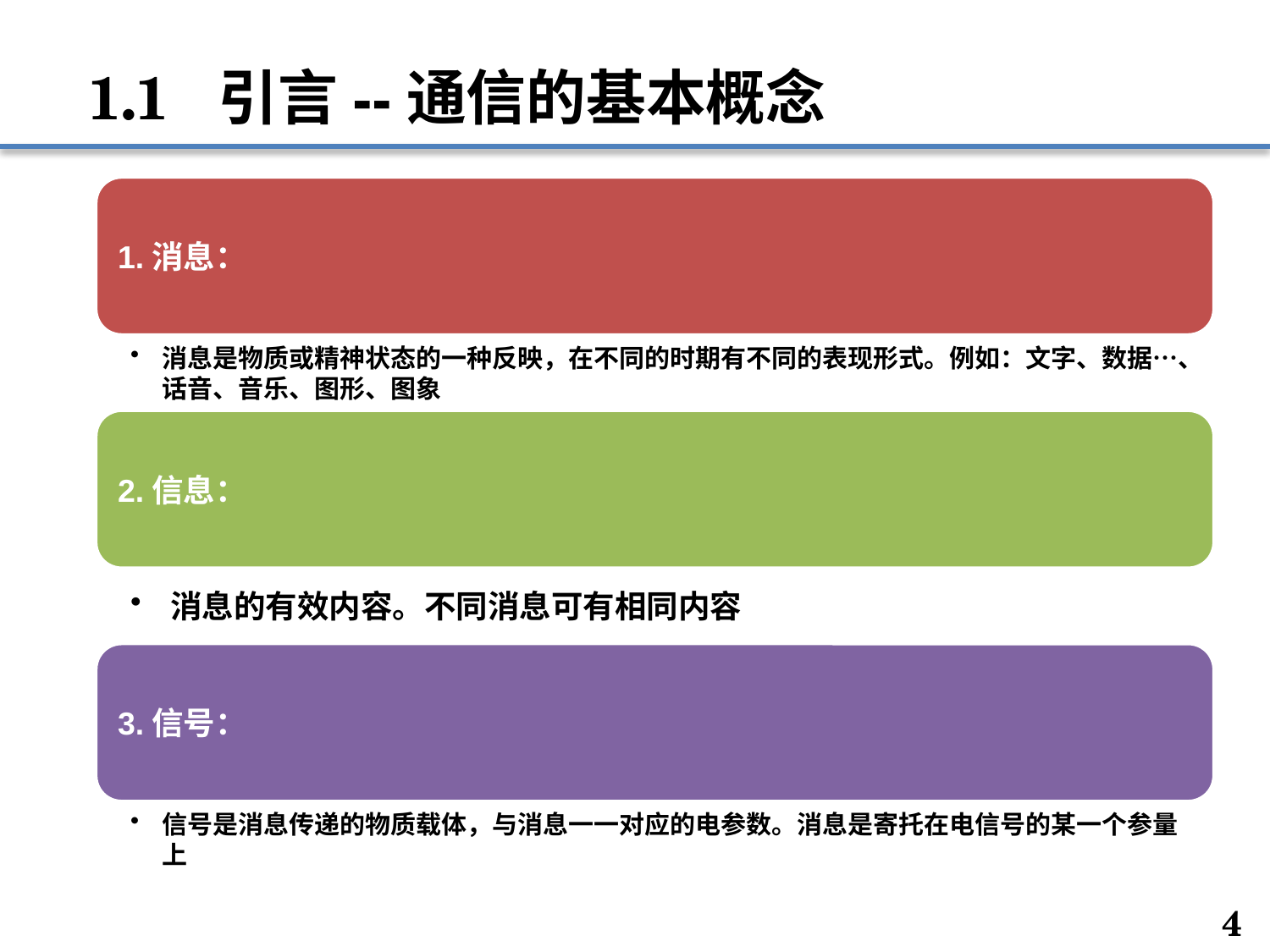

# 1.1  引言--通信的基本概念
1.消息：
消息是物质或精神状态的一种反映，在不同的时期有不同的表现形式。例如：文字、数据…、话音、音乐、图形、图象
2.信息：
消息的有效内容。不同消息可有相同内容
3.信号：
信号是消息传递的物质载体，与消息一一对应的电参数。消息是寄托在电信号的某一个参量上

4